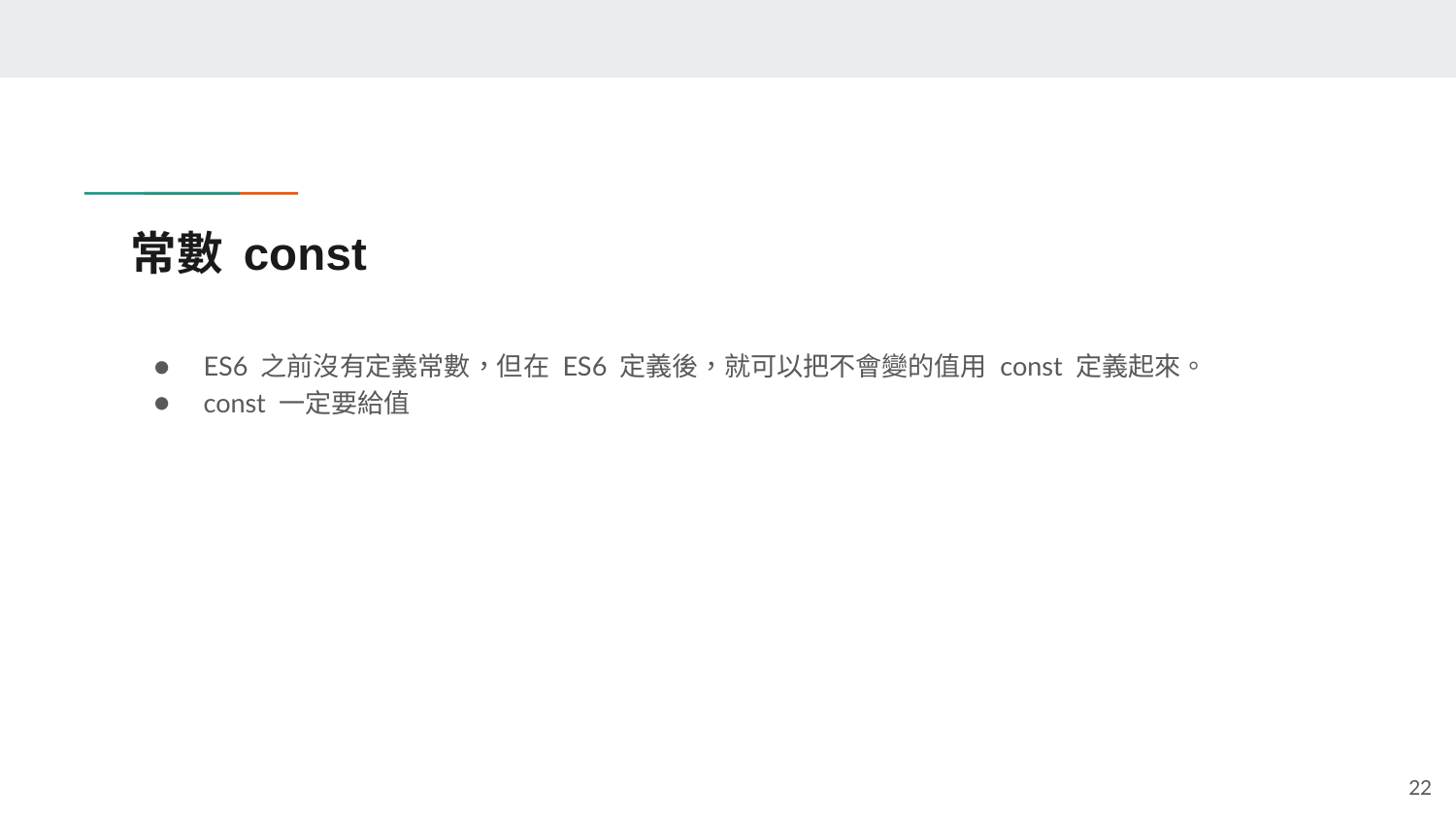

# 常數 const
ES6 之前沒有定義常數，但在 ES6 定義後，就可以把不會變的值用 const 定義起來。
const 一定要給值

22